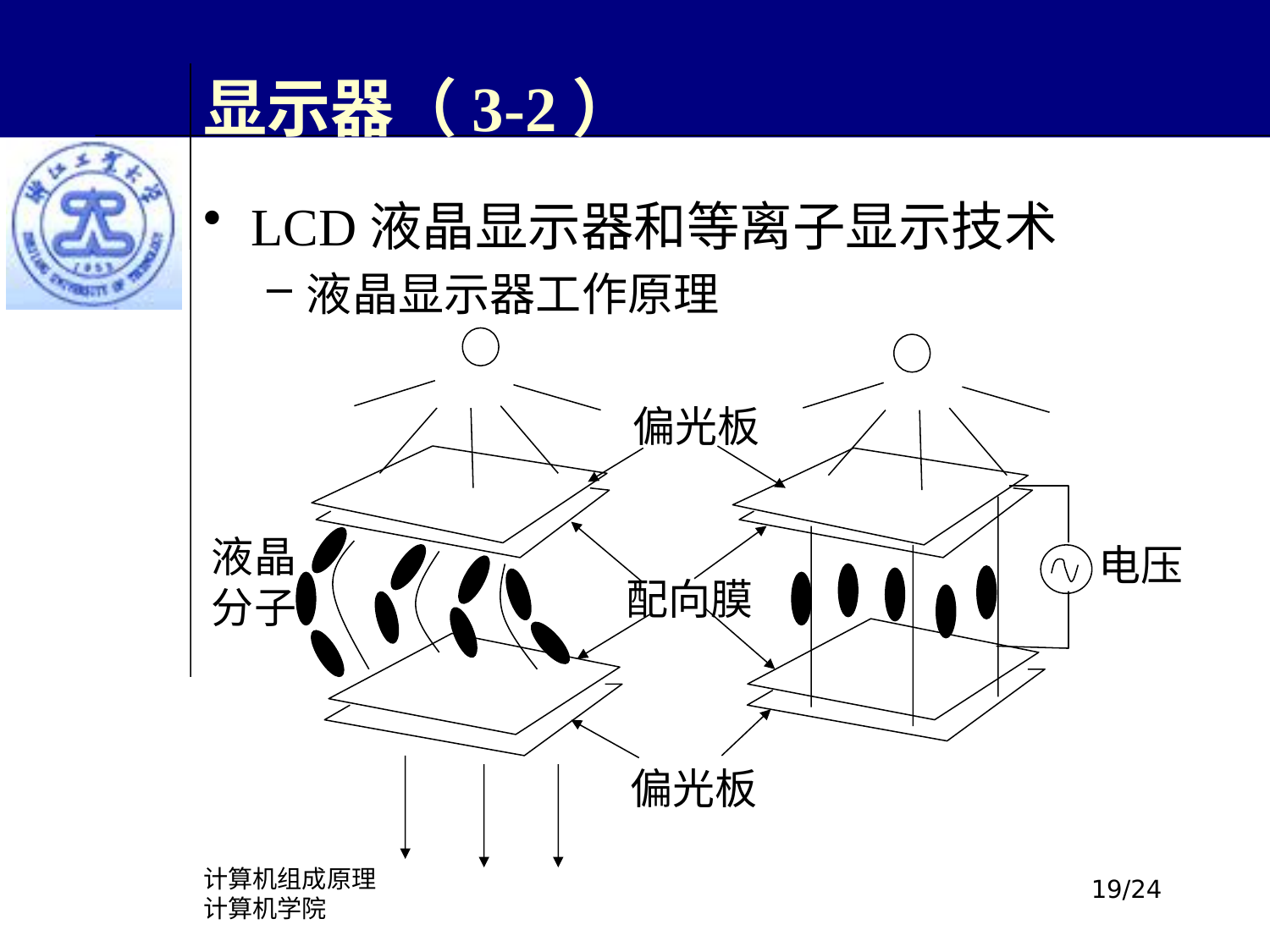

# 显示器（3-2）
LCD液晶显示器和等离子显示技术
液晶显示器工作原理

偏光板

偏光板

电压

配向膜

液晶
分子

计算机组成原理
计算机学院
19/24